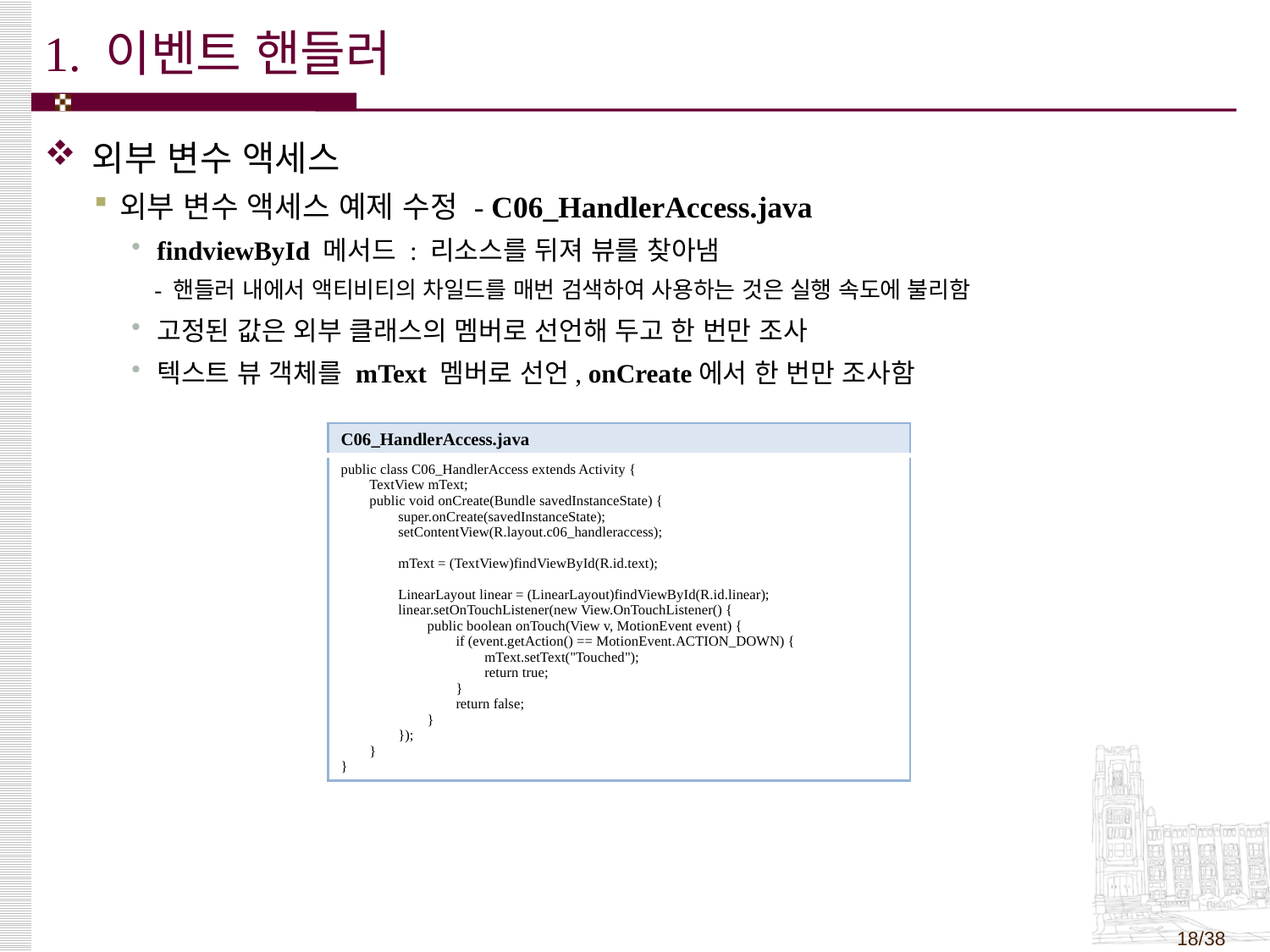

# 1. 이벤트 핸들러
외부 변수 액세스
외부 변수 액세스 예제 수정 - C06_HandlerAccess.java
findviewById 메서드 : 리소스를 뒤져 뷰를 찾아냄
    - 핸들러 내에서 액티비티의 차일드를 매번 검색하여 사용하는 것은 실행 속도에 불리함
고정된 값은 외부 클래스의 멤버로 선언해 두고 한 번만 조사
텍스트 뷰 객체를 mText 멤버로 선언, onCreate에서 한 번만 조사함
| C06\_HandlerAccess.java |
| --- |
| public class C06\_HandlerAccess extends Activity { TextView mText; public void onCreate(Bundle savedInstanceState) { super.onCreate(savedInstanceState); setContentView(R.layout.c06\_handleraccess); mText = (TextView)findViewById(R.id.text); LinearLayout linear = (LinearLayout)findViewById(R.id.linear); linear.setOnTouchListener(new View.OnTouchListener() { public boolean onTouch(View v, MotionEvent event) { if (event.getAction() == MotionEvent.ACTION\_DOWN) { mText.setText("Touched"); return true; } return false; } }); } } |